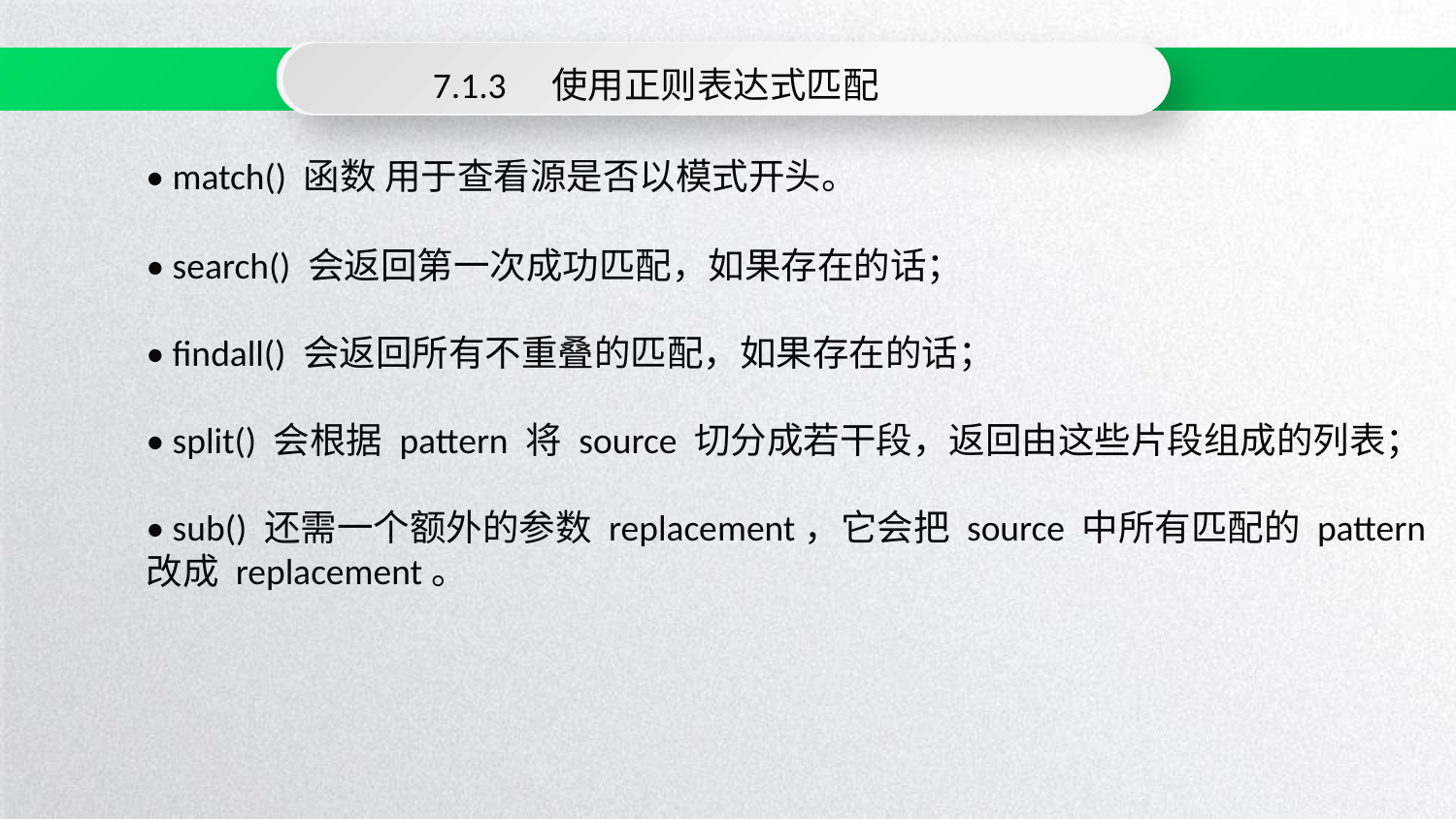

7.1.3　使用正则表达式匹配
• match() 函数 用于查看源是否以模式开头。

• search() 会返回第一次成功匹配，如果存在的话；

• findall() 会返回所有不重叠的匹配，如果存在的话；

• split() 会根据 pattern 将 source 切分成若干段，返回由这些片段组成的列表；

• sub() 还需一个额外的参数 replacement，它会把 source 中所有匹配的 pattern 改成 replacement。